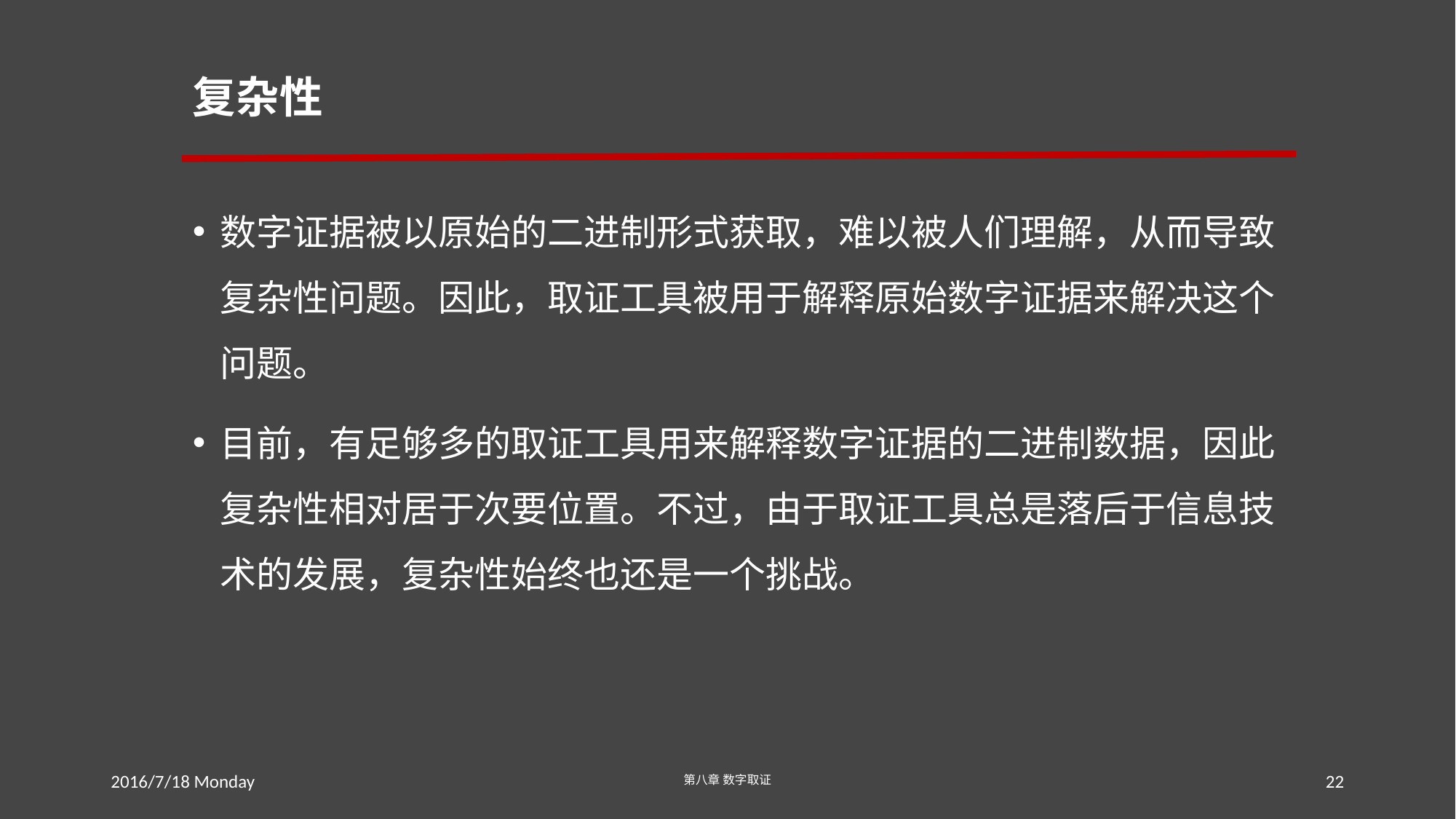

# 复杂性
数字证据被以原始的二进制形式获取，难以被人们理解，从而导致复杂性问题。因此，取证工具被用于解释原始数字证据来解决这个问题。
目前，有足够多的取证工具用来解释数字证据的二进制数据，因此复杂性相对居于次要位置。不过，由于取证工具总是落后于信息技术的发展，复杂性始终也还是一个挑战。

2016/7/18 Monday
第八章 数字取证
22